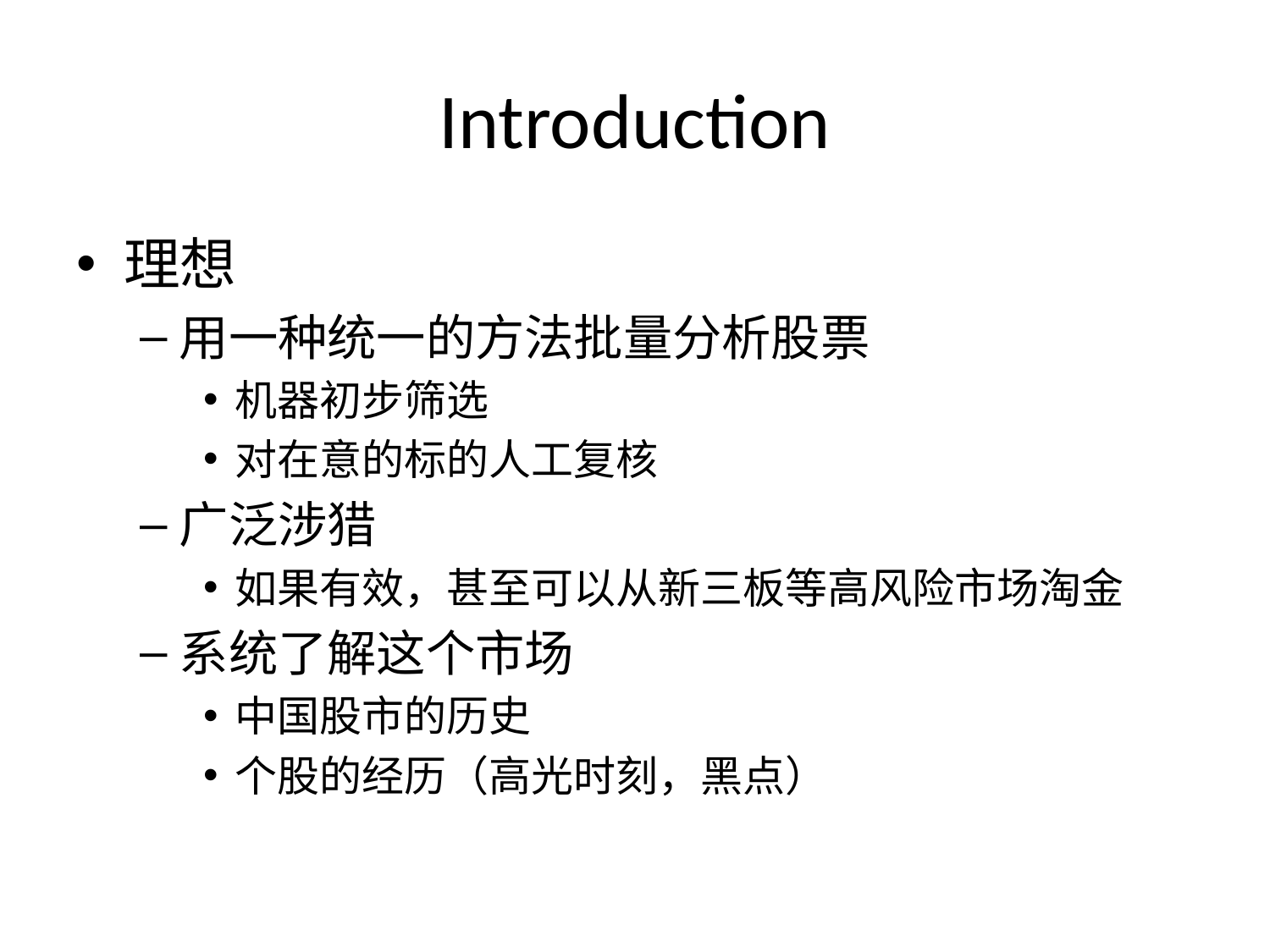

# Introduction
理想
用一种统一的方法批量分析股票
机器初步筛选
对在意的标的人工复核
广泛涉猎
如果有效，甚至可以从新三板等高风险市场淘金
系统了解这个市场
中国股市的历史
个股的经历（高光时刻，黑点）